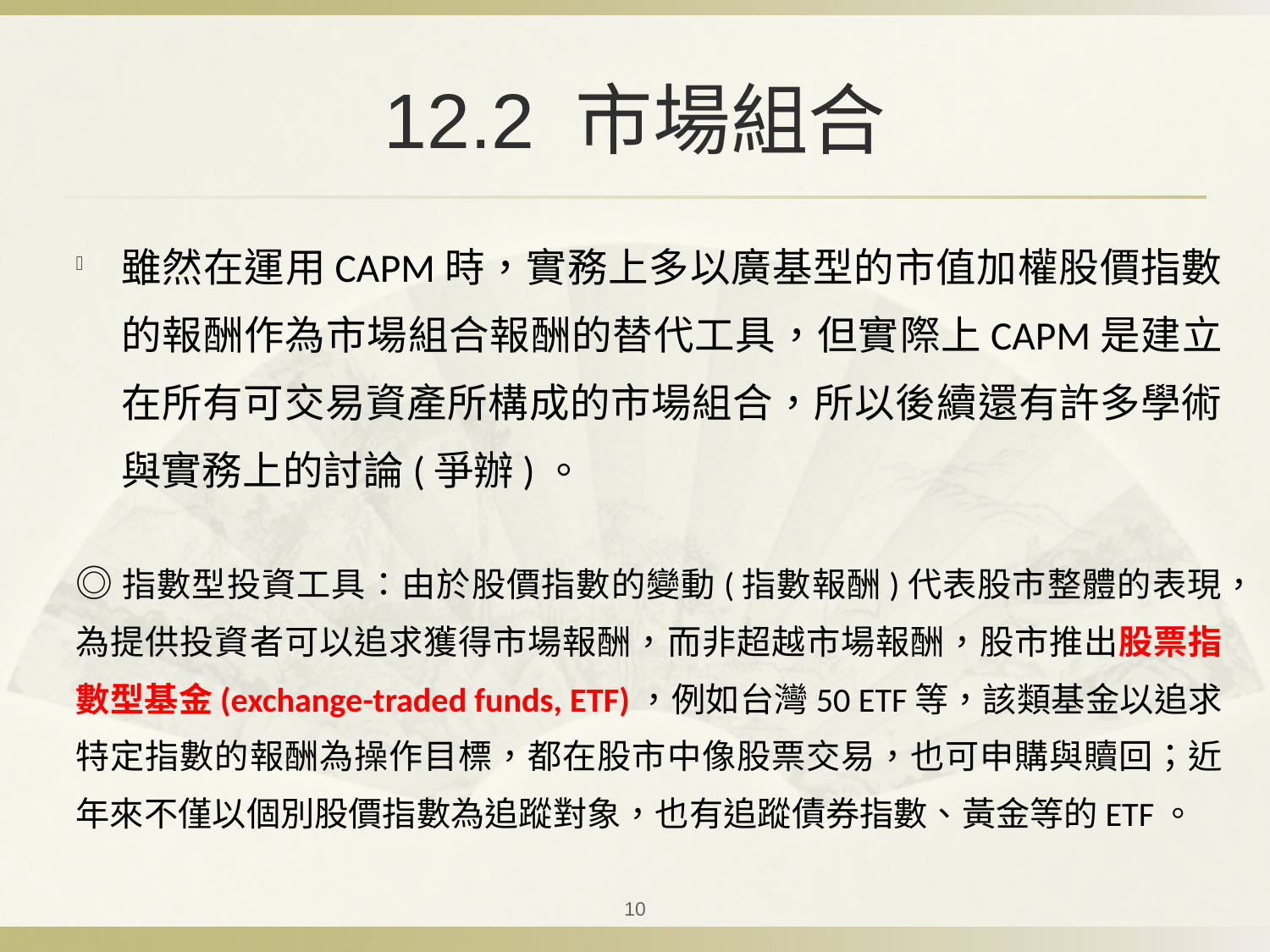

# 12.2 市場組合
雖然在運用CAPM時，實務上多以廣基型的市值加權股價指數的報酬作為市場組合報酬的替代工具，但實際上CAPM是建立在所有可交易資產所構成的市場組合，所以後續還有許多學術與實務上的討論(爭辦)。

◎指數型投資工具：由於股價指數的變動(指數報酬)代表股市整體的表現，為提供投資者可以追求獲得市場報酬，而非超越市場報酬，股市推出股票指數型基金(exchange-traded funds, ETF)，例如台灣50 ETF等，該類基金以追求特定指數的報酬為操作目標，都在股市中像股票交易，也可申購與贖回；近年來不僅以個別股價指數為追蹤對象，也有追蹤債券指數、黃金等的ETF。

10